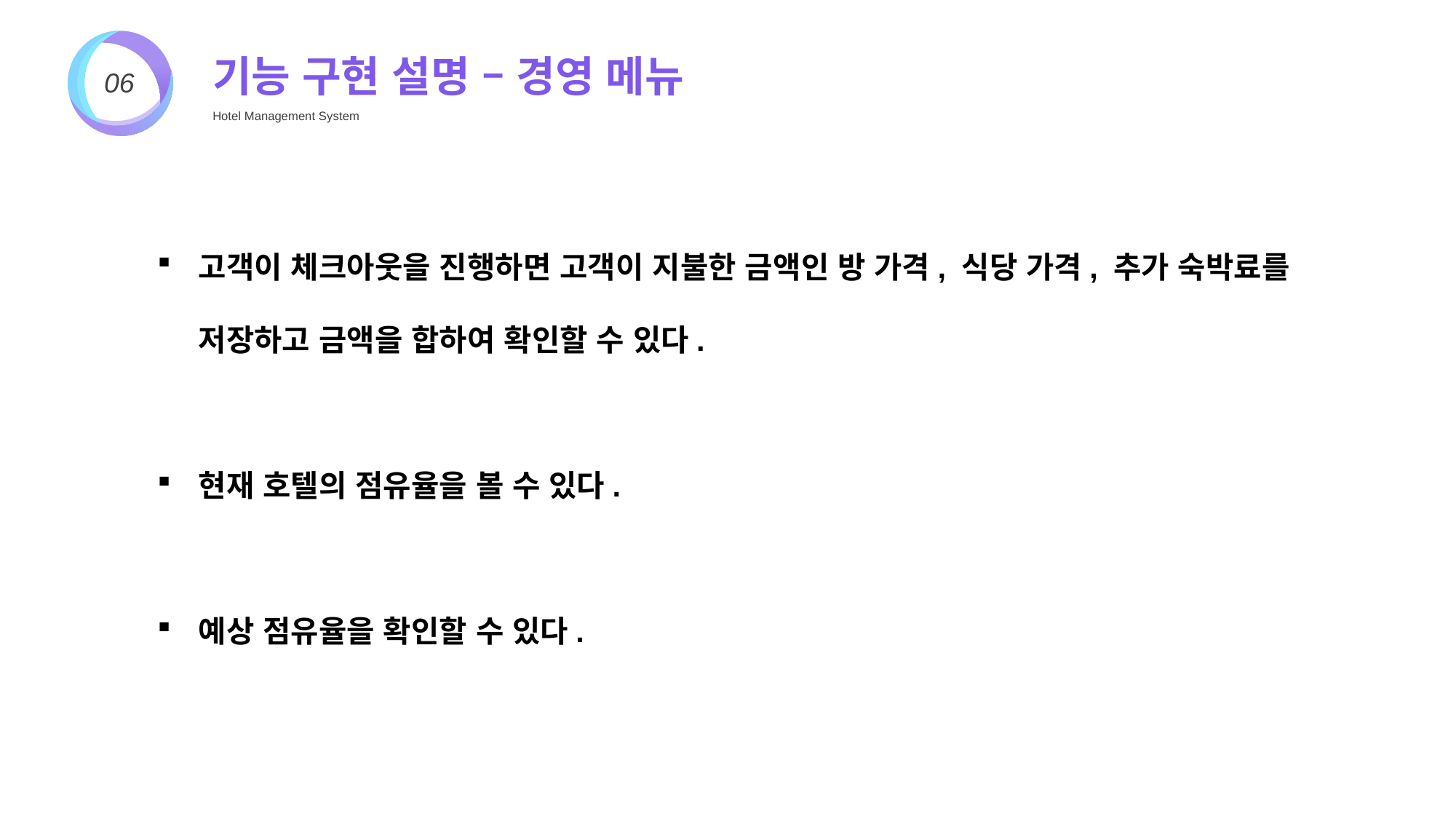

기능 구현 설명 – 경영 메뉴
Hotel Management System

06

고객이 체크아웃을 진행하면 고객이 지불한 금액인 방 가격, 식당 가격, 추가 숙박료를 저장하고 금액을 합하여 확인할 수 있다.

현재 호텔의 점유율을 볼 수 있다.

예상 점유율을 확인할 수 있다.